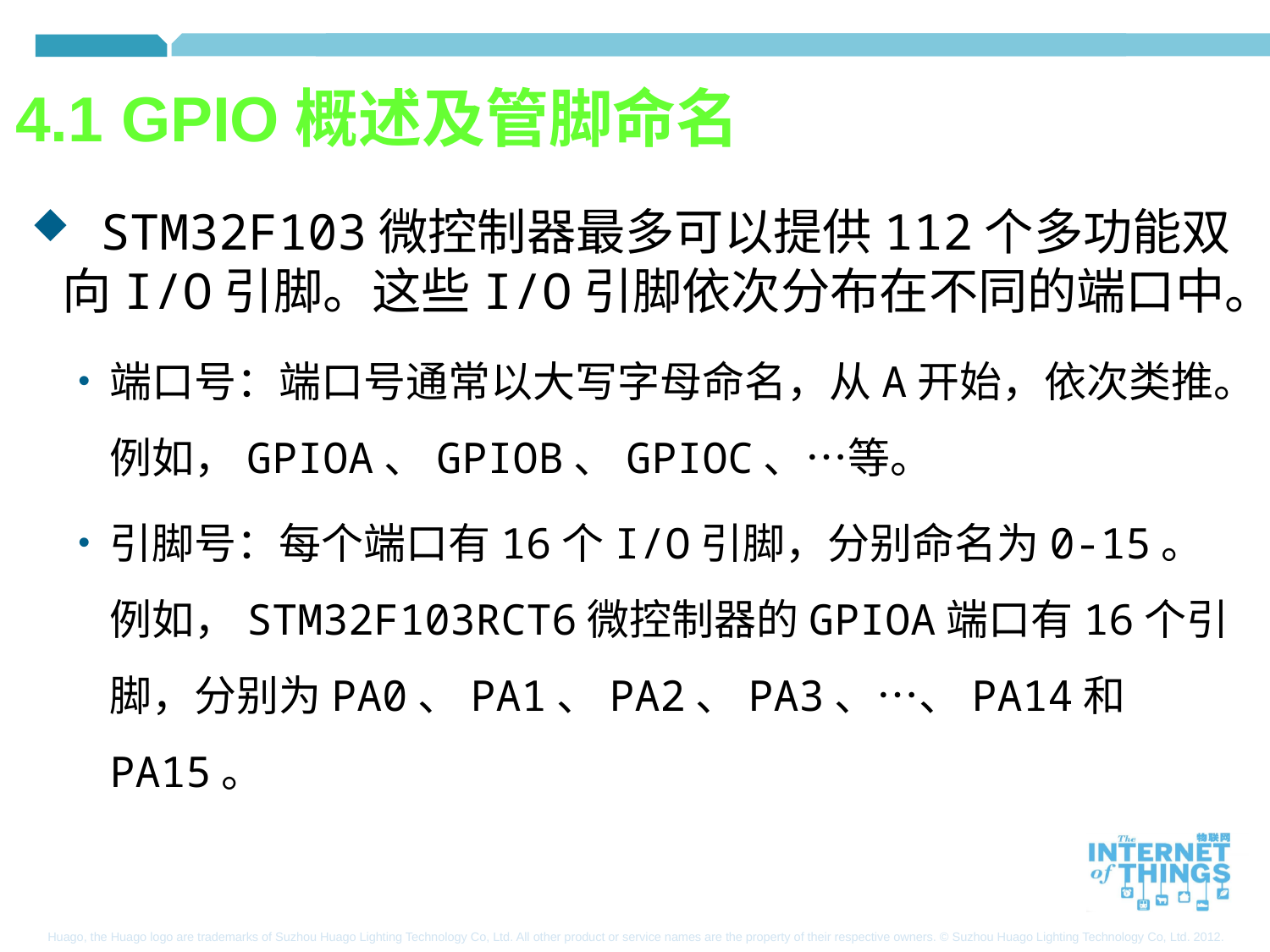

4.1 GPIO概述及管脚命名
 STM32F103微控制器最多可以提供112个多功能双向I/O引脚。这些I/O引脚依次分布在不同的端口中。
端口号：端口号通常以大写字母命名，从A开始，依次类推。例如，GPIOA、GPIOB、GPIOC、…等。
引脚号：每个端口有16个I/O引脚，分别命名为0-15。例如，STM32F103RCT6微控制器的GPIOA端口有16个引脚，分别为PA0、PA1、PA2、PA3、…、PA14和PA15。